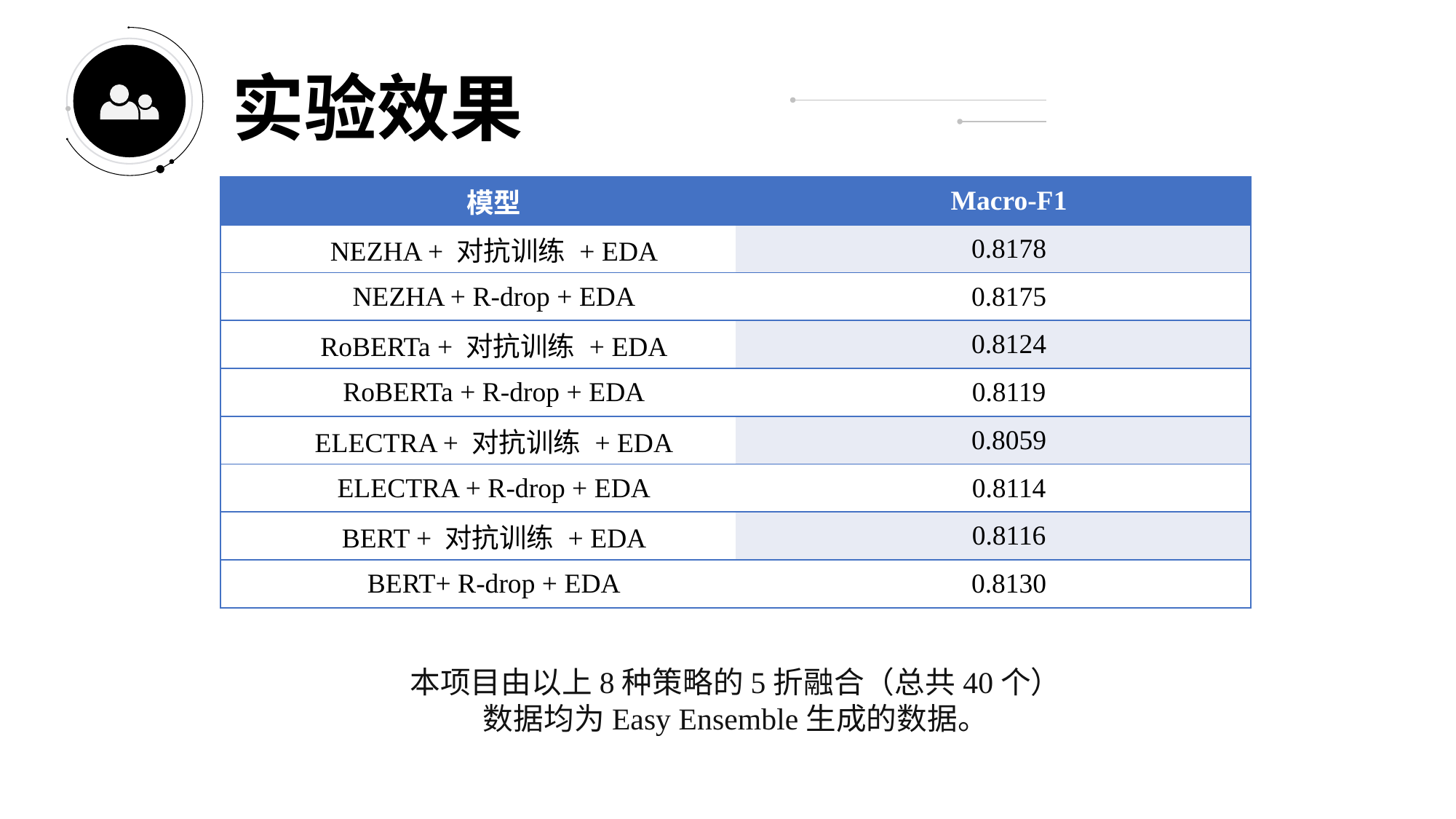

实验效果

| 模型 | Macro-F1 |
| --- | --- |
| NEZHA + 对抗训练 + EDA | 0.8178 |
| NEZHA + R-drop + EDA | 0.8175 |
| RoBERTa + 对抗训练 + EDA | 0.8124 |
| RoBERTa + R-drop + EDA | 0.8119 |
| ELECTRA + 对抗训练 + EDA | 0.8059 |
| ELECTRA + R-drop + EDA | 0.8114 |
| BERT + 对抗训练 + EDA | 0.8116 |
| BERT+ R-drop + EDA | 0.8130 |
本项目由以上8种策略的5折融合（总共40个）
数据均为Easy Ensemble生成的数据。